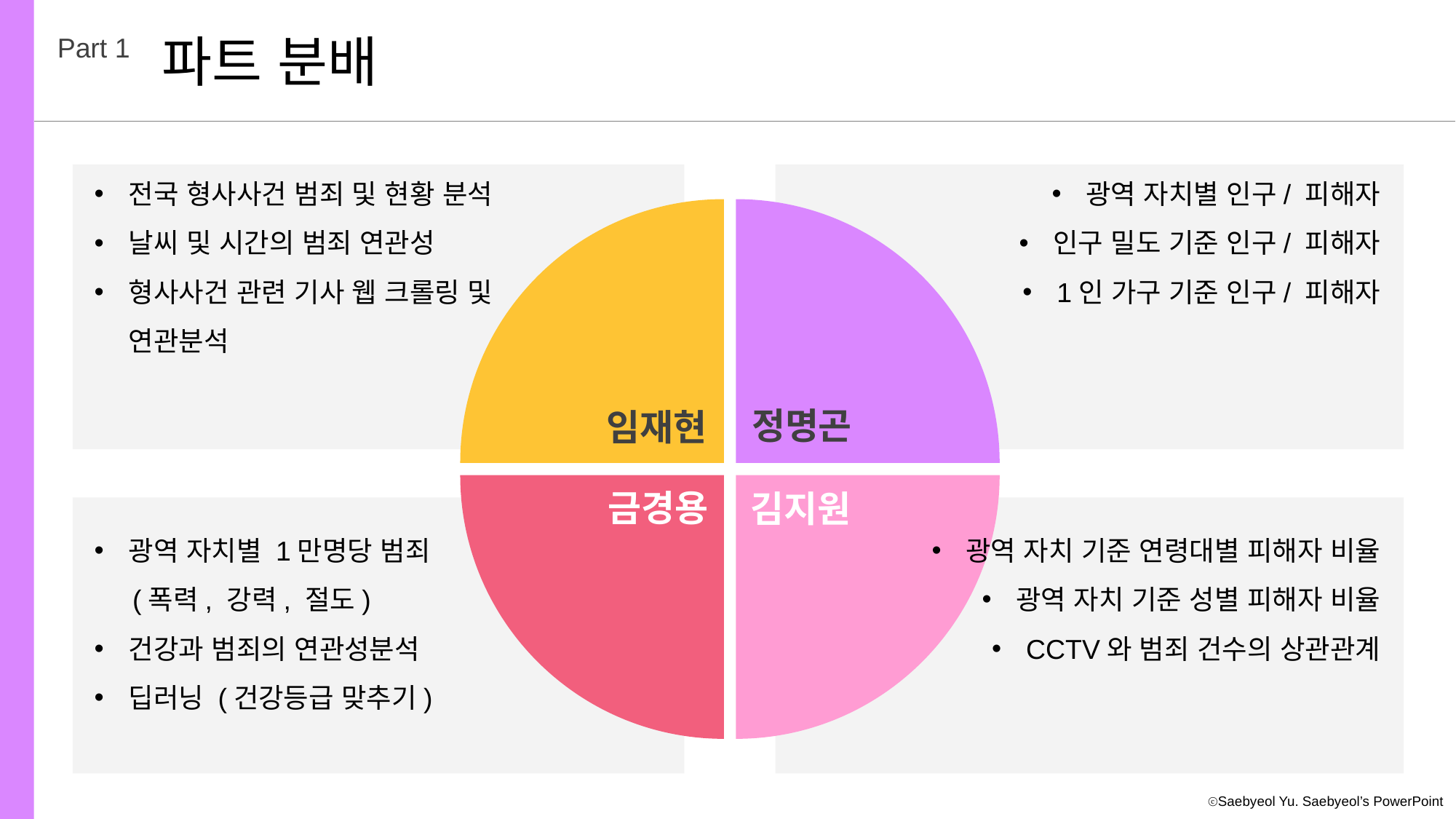

파트 분배
Part 1
전국 형사사건 범죄 및 현황 분석
날씨 및 시간의 범죄 연관성
형사사건 관련 기사 웹 크롤링 및 연관분석
광역 자치별 인구/ 피해자
인구 밀도 기준 인구/ 피해자
1인 가구 기준 인구/ 피해자

정명곤
임재현

금경용
김지원

광역 자치별 1만명당 범죄
     (폭력, 강력, 절도)
건강과 범죄의 연관성분석
딥러닝 (건강등급 맞추기)
광역 자치 기준 연령대별 피해자 비율
광역 자치 기준 성별 피해자 비율
CCTV와 범죄 건수의 상관관계